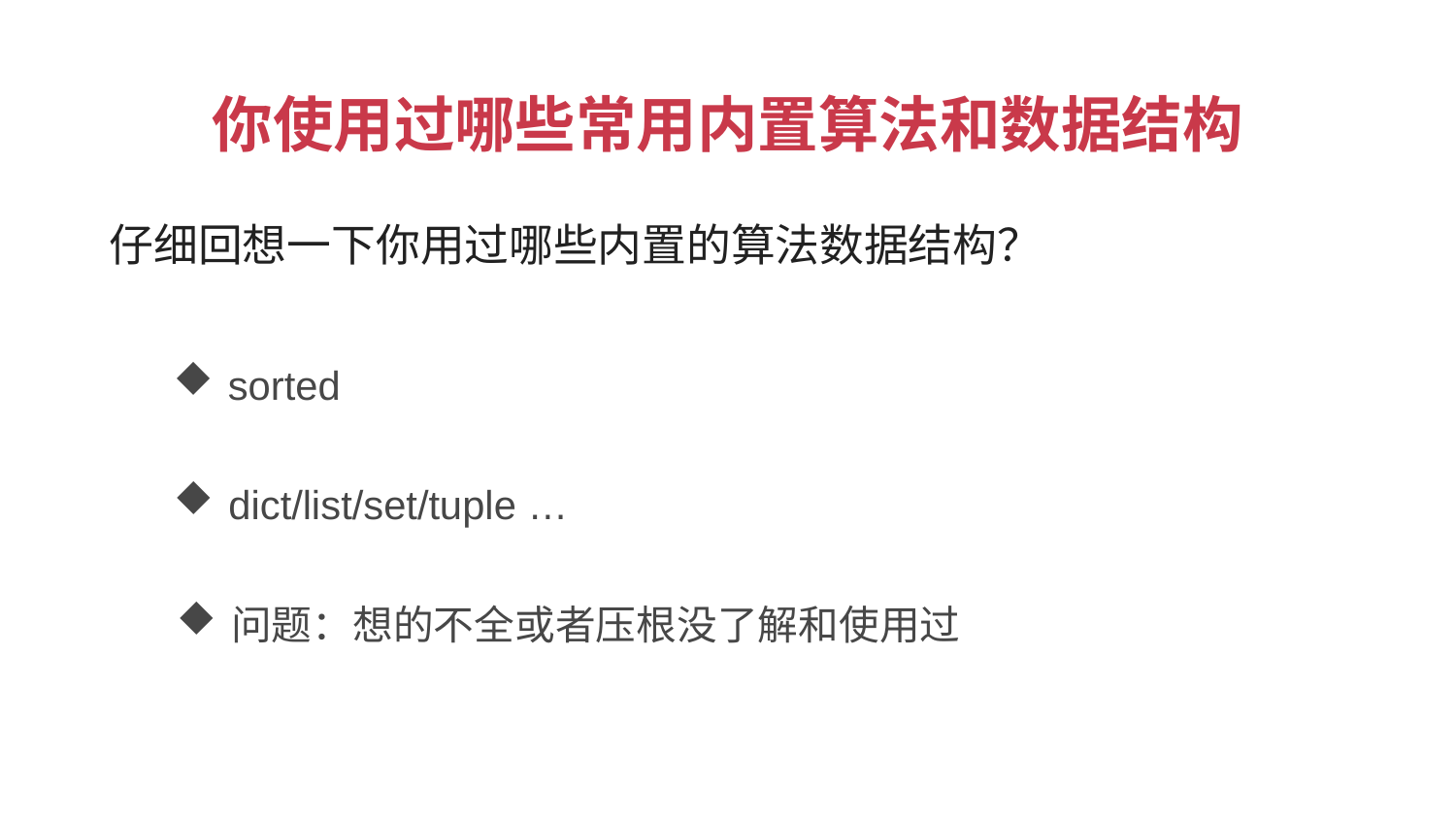

你使用过哪些常用内置算法和数据结构
 仔细回想一下你用过哪些内置的算法数据结构？
sorted
dict/list/set/tuple …
问题：想的不全或者压根没了解和使用过